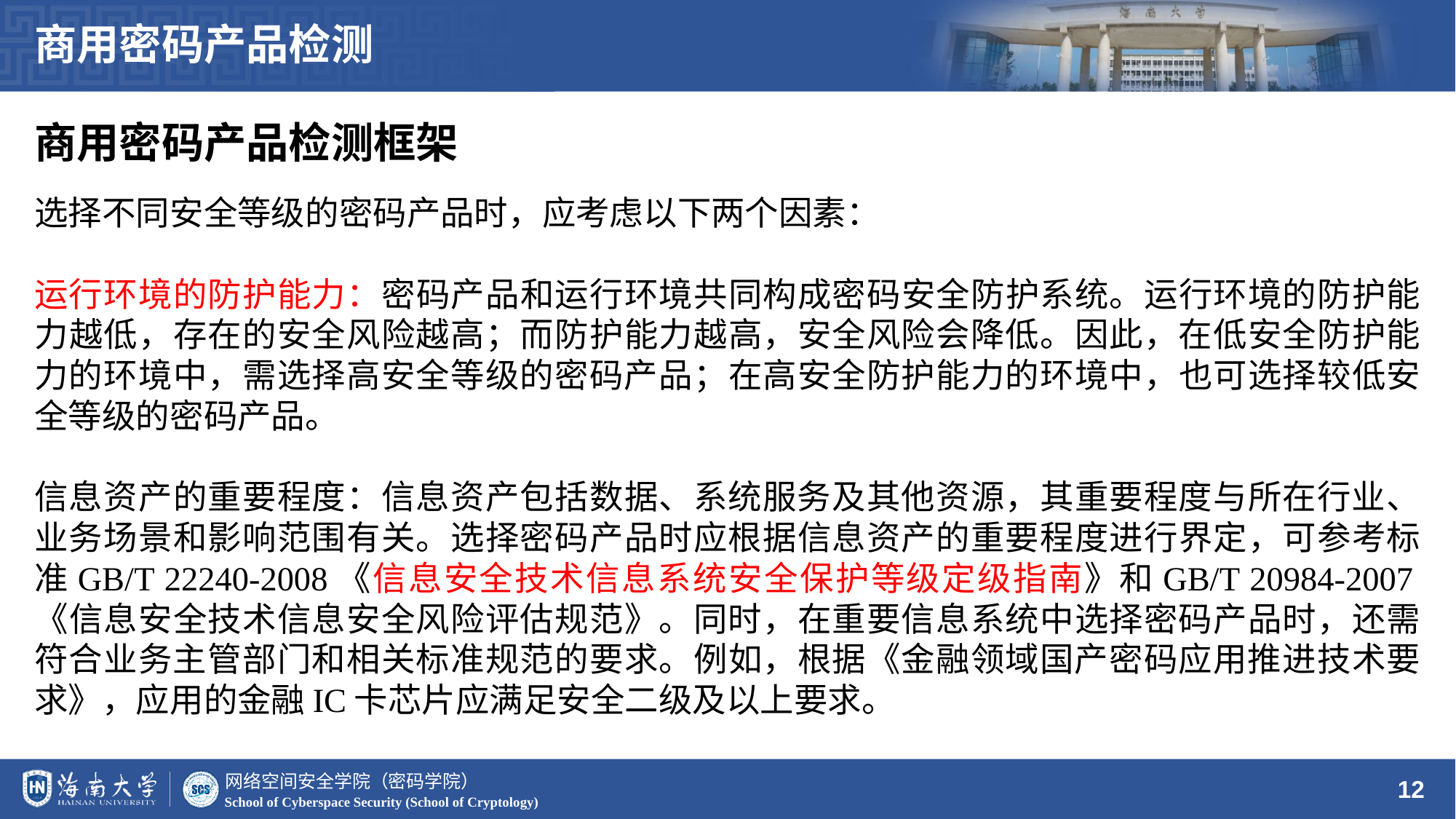

商用密码产品检测
商用密码产品检测框架
选择不同安全等级的密码产品时，应考虑以下两个因素：

运行环境的防护能力：密码产品和运行环境共同构成密码安全防护系统。运行环境的防护能力越低，存在的安全风险越高；而防护能力越高，安全风险会降低。因此，在低安全防护能力的环境中，需选择高安全等级的密码产品；在高安全防护能力的环境中，也可选择较低安全等级的密码产品。

信息资产的重要程度：信息资产包括数据、系统服务及其他资源，其重要程度与所在行业、业务场景和影响范围有关。选择密码产品时应根据信息资产的重要程度进行界定，可参考标准GB/T 22240-2008《信息安全技术信息系统安全保护等级定级指南》和GB/T 20984-2007《信息安全技术信息安全风险评估规范》。同时，在重要信息系统中选择密码产品时，还需符合业务主管部门和相关标准规范的要求。例如，根据《金融领域国产密码应用推进技术要求》，应用的金融IC卡芯片应满足安全二级及以上要求。
12